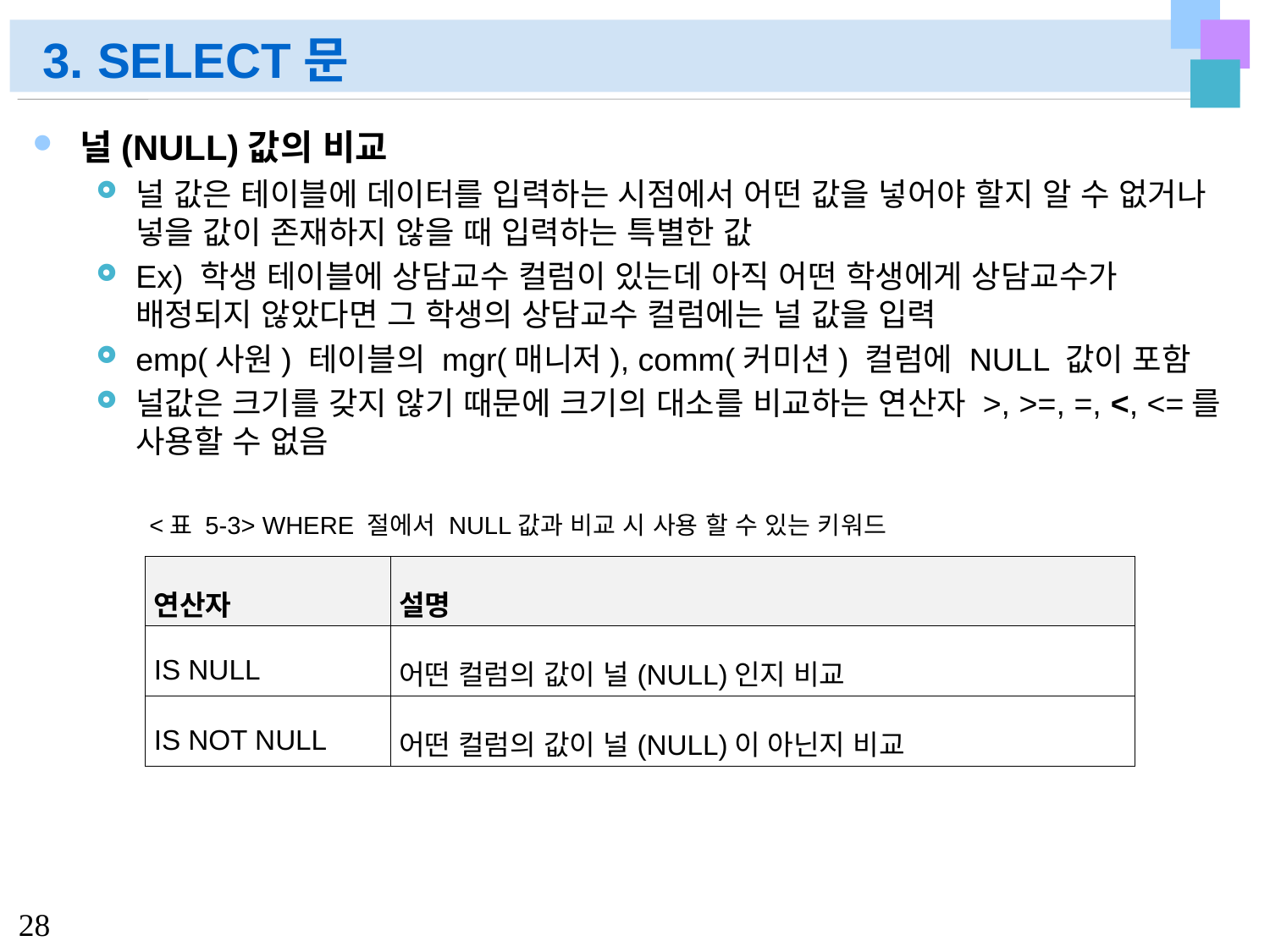

# 3. SELECT문
널(NULL)값의 비교
널 값은 테이블에 데이터를 입력하는 시점에서 어떤 값을 넣어야 할지 알 수 없거나 넣을 값이 존재하지 않을 때 입력하는 특별한 값
Ex) 학생 테이블에 상담교수 컬럼이 있는데 아직 어떤 학생에게 상담교수가 배정되지 않았다면 그 학생의 상담교수 컬럼에는 널 값을 입력
emp(사원) 테이블의 mgr(매니저), comm(커미션) 컬럼에 NULL 값이 포함
널값은 크기를 갖지 않기 때문에 크기의 대소를 비교하는 연산자 >, >=, =, <, <=를 사용할 수 없음

<표 5-3> WHERE 절에서 NULL값과 비교 시 사용 할 수 있는 키워드
| 연산자 | 설명 |
| --- | --- |
| IS NULL | 어떤 컬럼의 값이 널(NULL)인지 비교 |
| IS NOT NULL | 어떤 컬럼의 값이 널(NULL)이 아닌지 비교 |